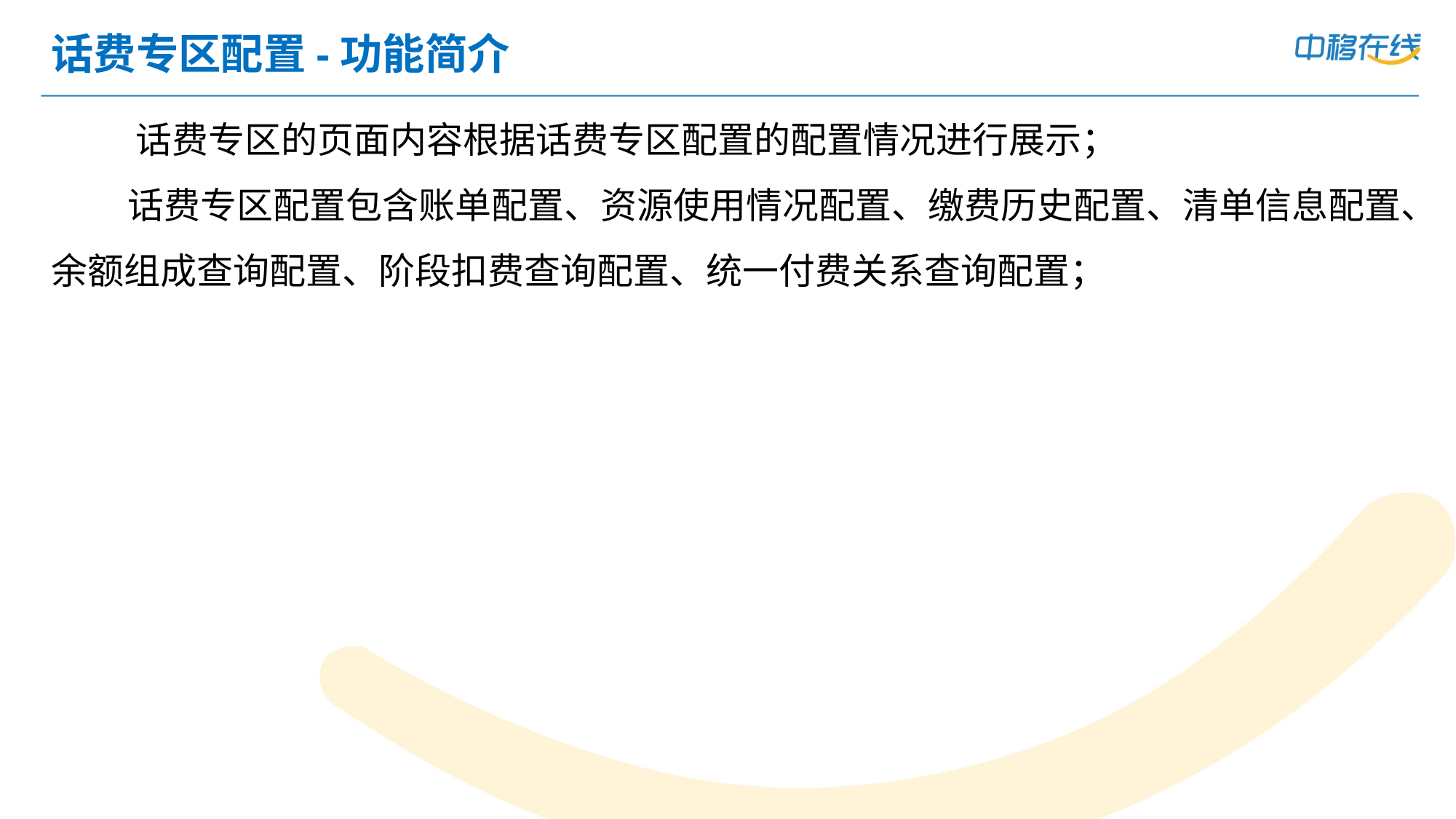

# 话费专区配置-功能简介
    话费专区的页面内容根据话费专区配置的配置情况进行展示；
   话费专区配置包含账单配置、资源使用情况配置、缴费历史配置、清单信息配置、余额组成查询配置、阶段扣费查询配置、统一付费关系查询配置；